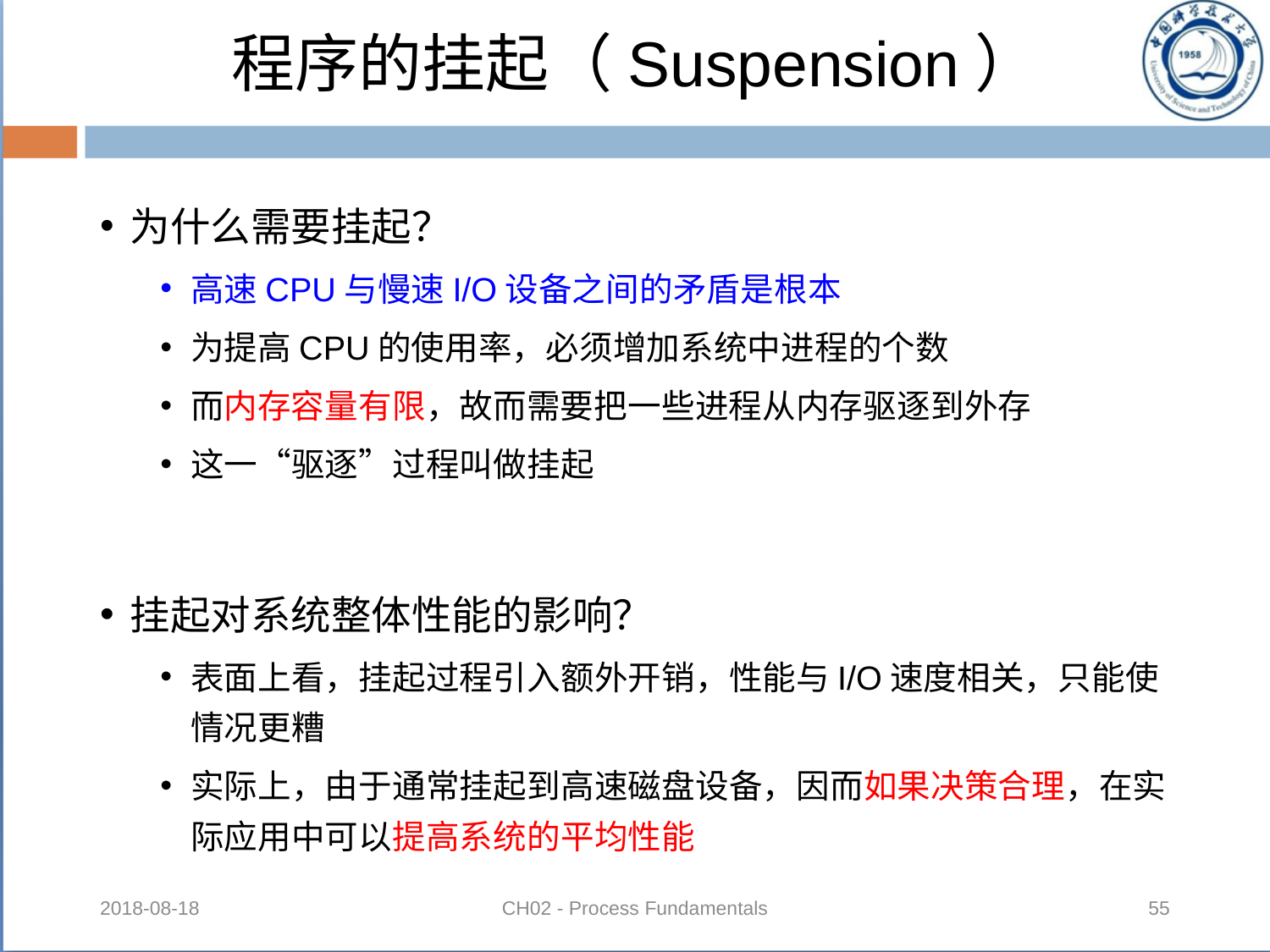

# 程序的挂起（Suspension）
为什么需要挂起？
高速CPU与慢速I/O设备之间的矛盾是根本
为提高CPU的使用率，必须增加系统中进程的个数
而内存容量有限，故而需要把一些进程从内存驱逐到外存
这一“驱逐”过程叫做挂起

挂起对系统整体性能的影响？
表面上看，挂起过程引入额外开销，性能与I/O速度相关，只能使情况更糟
实际上，由于通常挂起到高速磁盘设备，因而如果决策合理，在实际应用中可以提高系统的平均性能
2018-08-18
CH02 - Process Fundamentals
55